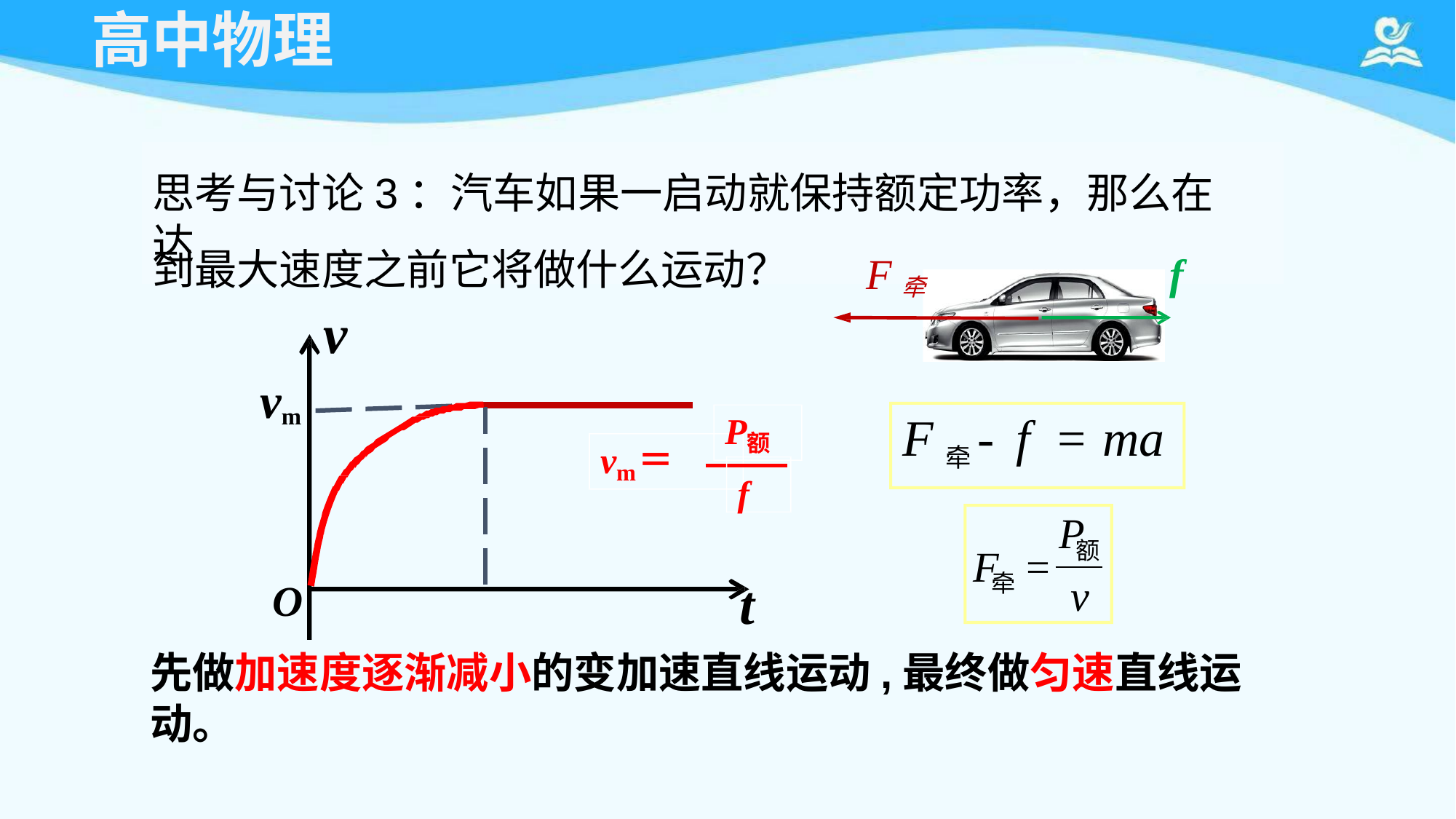

# 高中物理

思考与讨论3：汽车如果一启动就保持额定功率，那么在达
到最大速度之前它将做什么运动？
F牵	f

v

vm

F牵	-	f	= ma

P

额

v	＝

m

f

P
额
F	=

牵

v
t
O

先做加速度逐渐减小的变加速直线运动,最终做匀速直线运动。